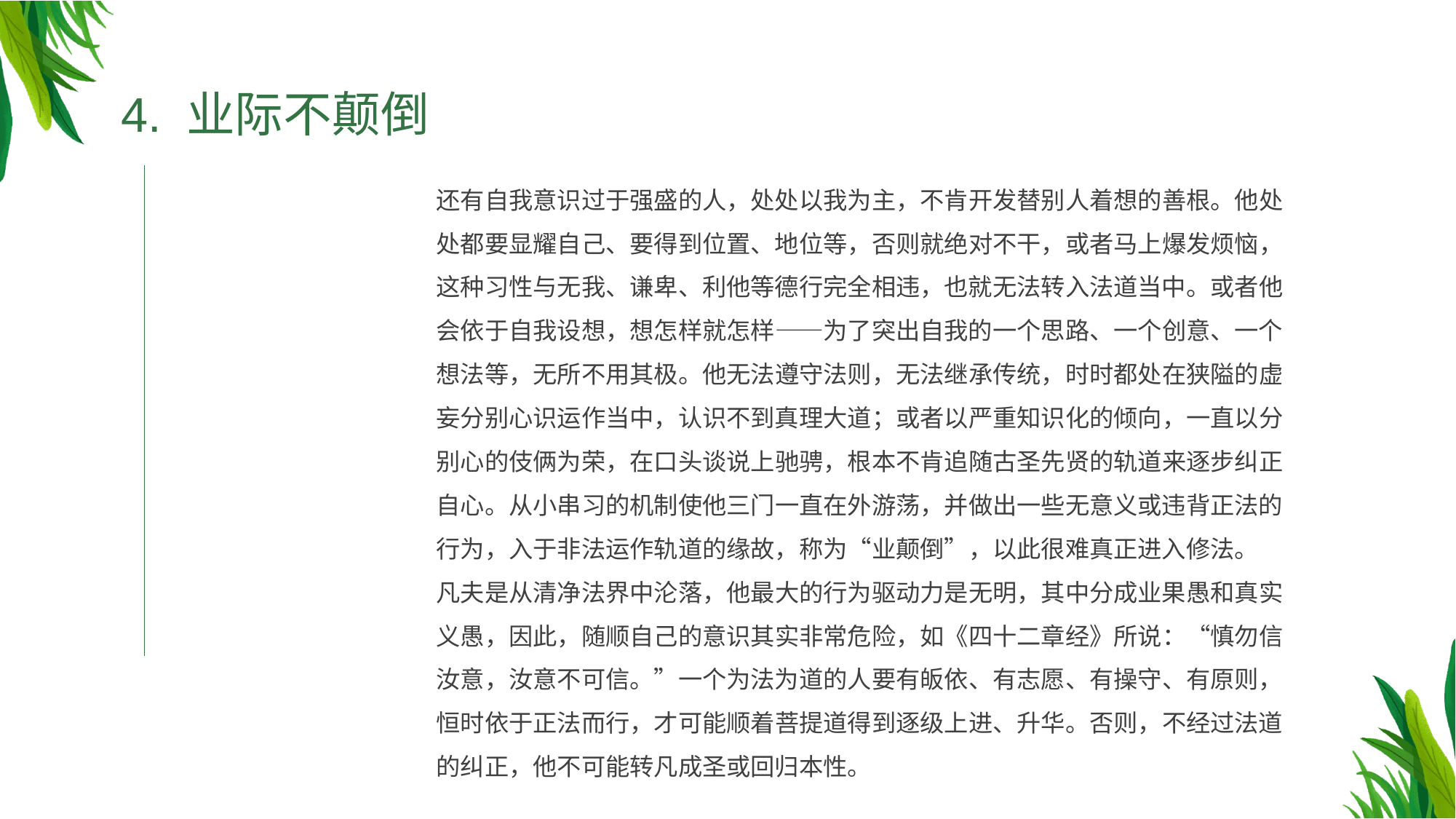

4. 业际不颠倒
还有自我意识过于强盛的人，处处以我为主，不肯开发替别人着想的善根。他处处都要显耀自己、要得到位置、地位等，否则就绝对不干，或者马上爆发烦恼，这种习性与无我、谦卑、利他等德行完全相违，也就无法转入法道当中。或者他会依于自我设想，想怎样就怎样——为了突出自我的一个思路、一个创意、一个想法等，无所不用其极。他无法遵守法则，无法继承传统，时时都处在狭隘的虚妄分别心识运作当中，认识不到真理大道；或者以严重知识化的倾向，一直以分别心的伎俩为荣，在口头谈说上驰骋，根本不肯追随古圣先贤的轨道来逐步纠正自心。从小串习的机制使他三门一直在外游荡，并做出一些无意义或违背正法的行为，入于非法运作轨道的缘故，称为“业颠倒”，以此很难真正进入修法。
凡夫是从清净法界中沦落，他最大的行为驱动力是无明，其中分成业果愚和真实义愚，因此，随顺自己的意识其实非常危险，如《四十二章经》所说：“慎勿信汝意，汝意不可信。”一个为法为道的人要有皈依、有志愿、有操守、有原则，恒时依于正法而行，才可能顺着菩提道得到逐级上进、升华。否则，不经过法道的纠正，他不可能转凡成圣或回归本性。